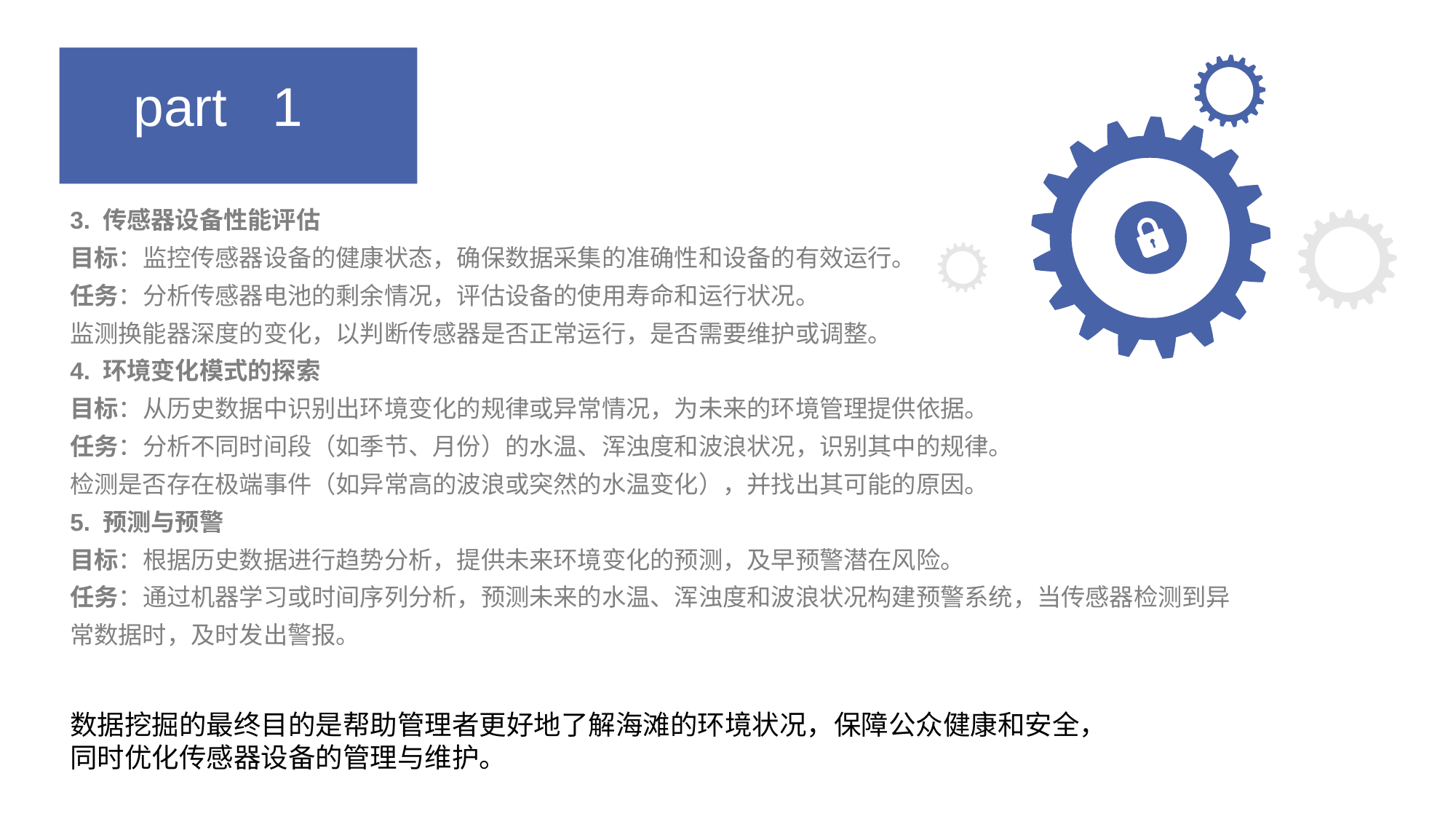

part   1

3. 传感器设备性能评估
目标：监控传感器设备的健康状态，确保数据采集的准确性和设备的有效运行。
任务：分析传感器电池的剩余情况，评估设备的使用寿命和运行状况。
监测换能器深度的变化，以判断传感器是否正常运行，是否需要维护或调整。
4. 环境变化模式的探索
目标：从历史数据中识别出环境变化的规律或异常情况，为未来的环境管理提供依据。
任务：分析不同时间段（如季节、月份）的水温、浑浊度和波浪状况，识别其中的规律。
检测是否存在极端事件（如异常高的波浪或突然的水温变化），并找出其可能的原因。
5. 预测与预警
目标：根据历史数据进行趋势分析，提供未来环境变化的预测，及早预警潜在风险。
任务：通过机器学习或时间序列分析，预测未来的水温、浑浊度和波浪状况构建预警系统，当传感器检测到异常数据时，及时发出警报。
数据挖掘的最终目的是帮助管理者更好地了解海滩的环境状况，保障公众健康和安全，同时优化传感器设备的管理与维护。